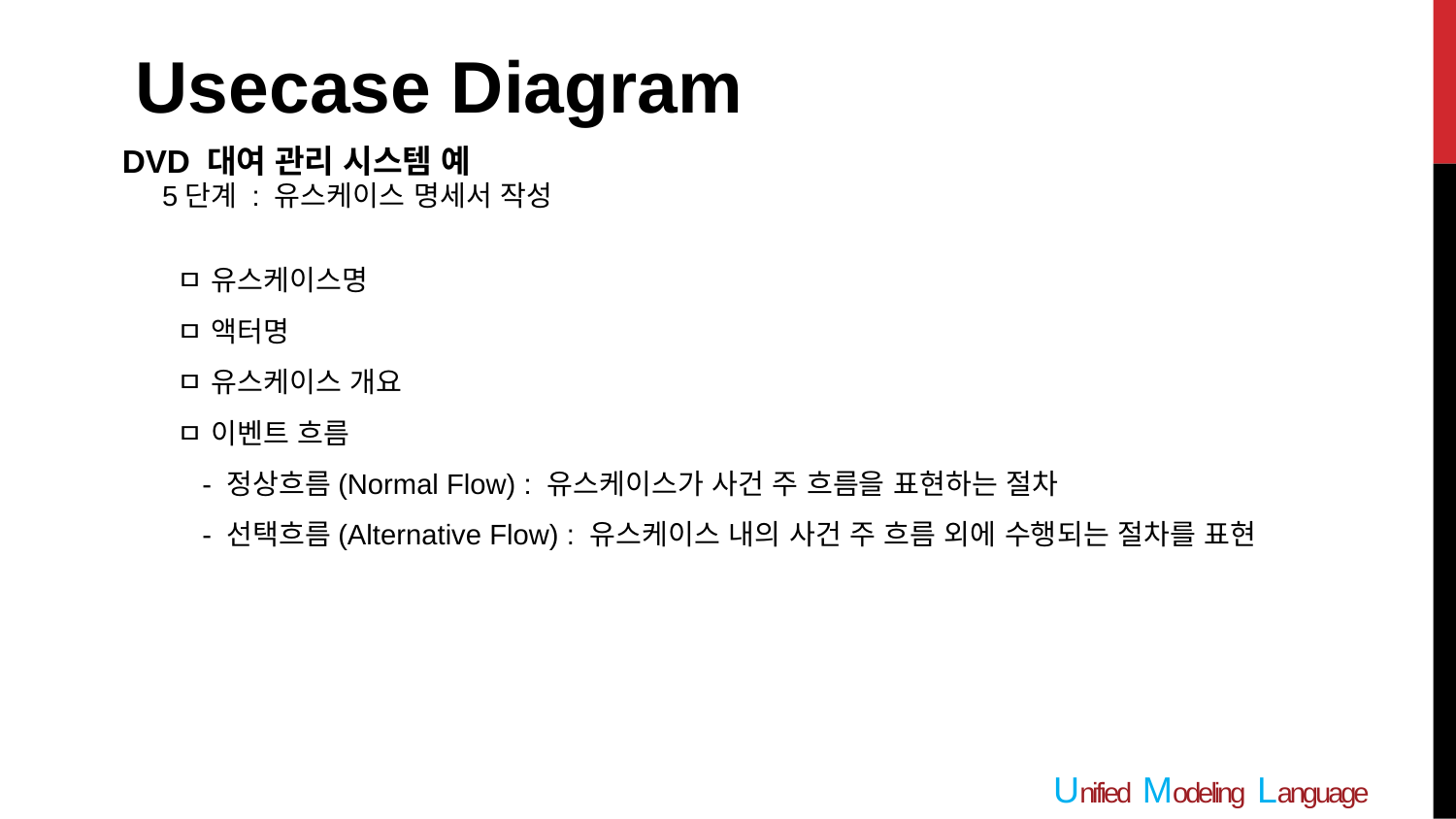

Usecase Diagram
DVD 대여 관리 시스템 예
5단계 : 유스케이스 명세서 작성

 ㅁ 유스케이스명
 ㅁ 액터명
 ㅁ 유스케이스 개요
 ㅁ 이벤트 흐름
     - 정상흐름(Normal Flow) : 유스케이스가 사건 주 흐름을 표현하는 절차
     - 선택흐름(Alternative Flow) : 유스케이스 내의 사건 주 흐름 외에 수행되는 절차를 표현